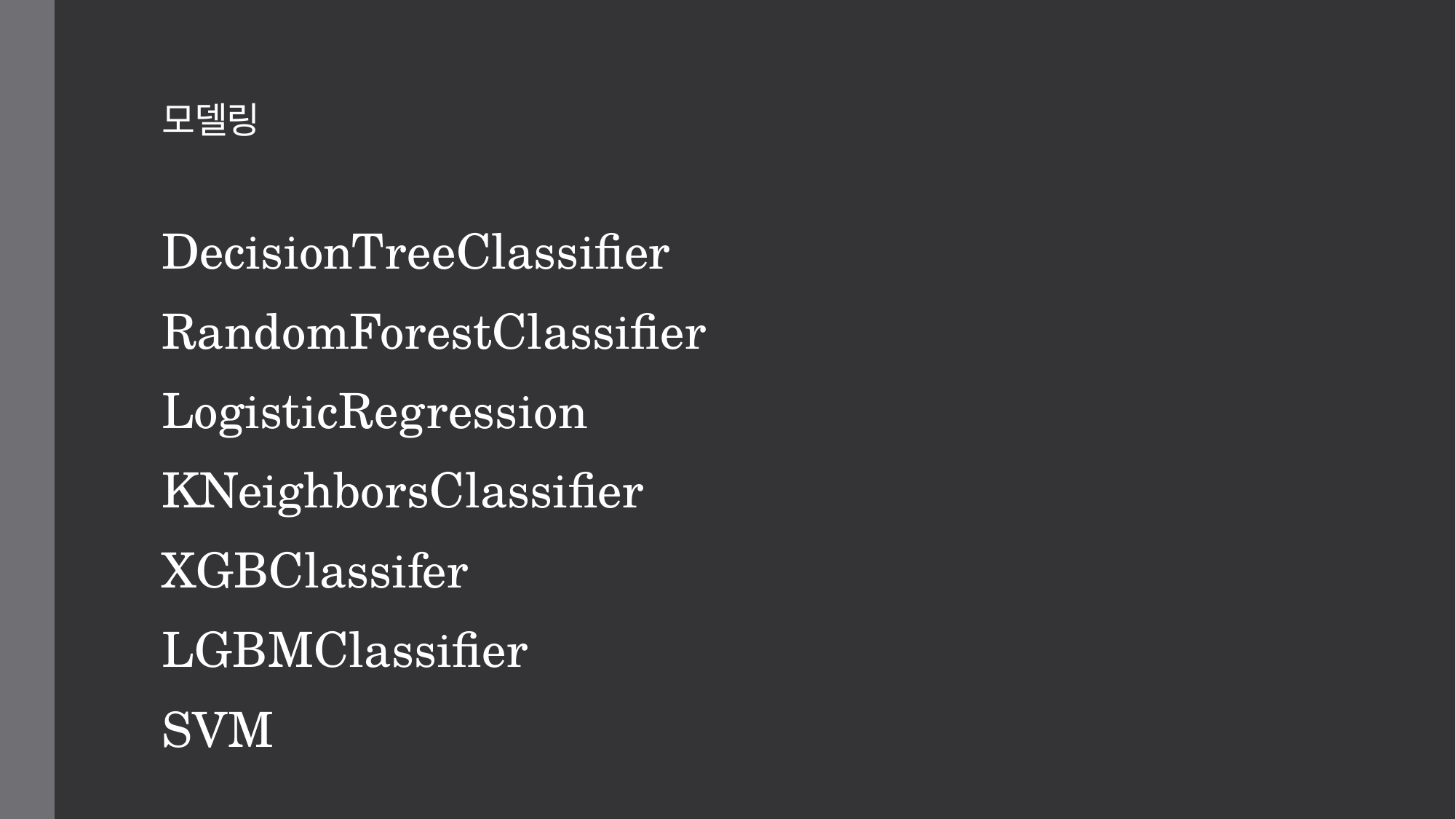

# 모델링
DecisionTreeClassifier
RandomForestClassifier
LogisticRegression
KNeighborsClassifier
XGBClassifer
LGBMClassifier
SVM